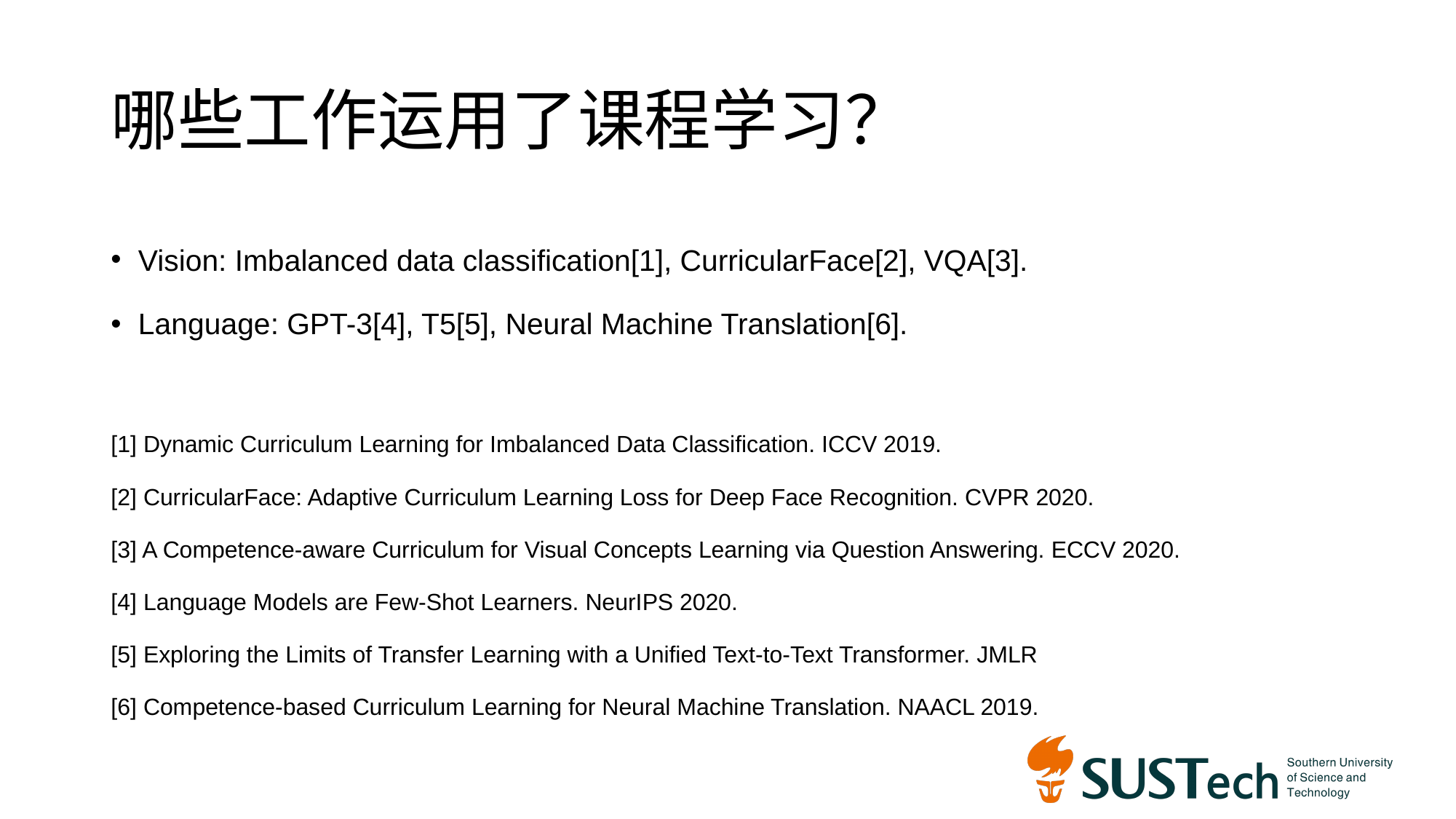

# 哪些工作运用了课程学习？
Vision: Imbalanced data classification[1], CurricularFace[2], VQA[3].
Language: GPT-3[4], T5[5], Neural Machine Translation[6].

[1] Dynamic Curriculum Learning for Imbalanced Data Classification. ICCV 2019.
[2] CurricularFace: Adaptive Curriculum Learning Loss for Deep Face Recognition. CVPR 2020.
[3] A Competence-aware Curriculum for Visual Concepts Learning via Question Answering. ECCV 2020.
[4] Language Models are Few-Shot Learners. NeurIPS 2020.
[5] Exploring the Limits of Transfer Learning with a Unified Text-to-Text Transformer. JMLR
[6] Competence-based Curriculum Learning for Neural Machine Translation. NAACL 2019.